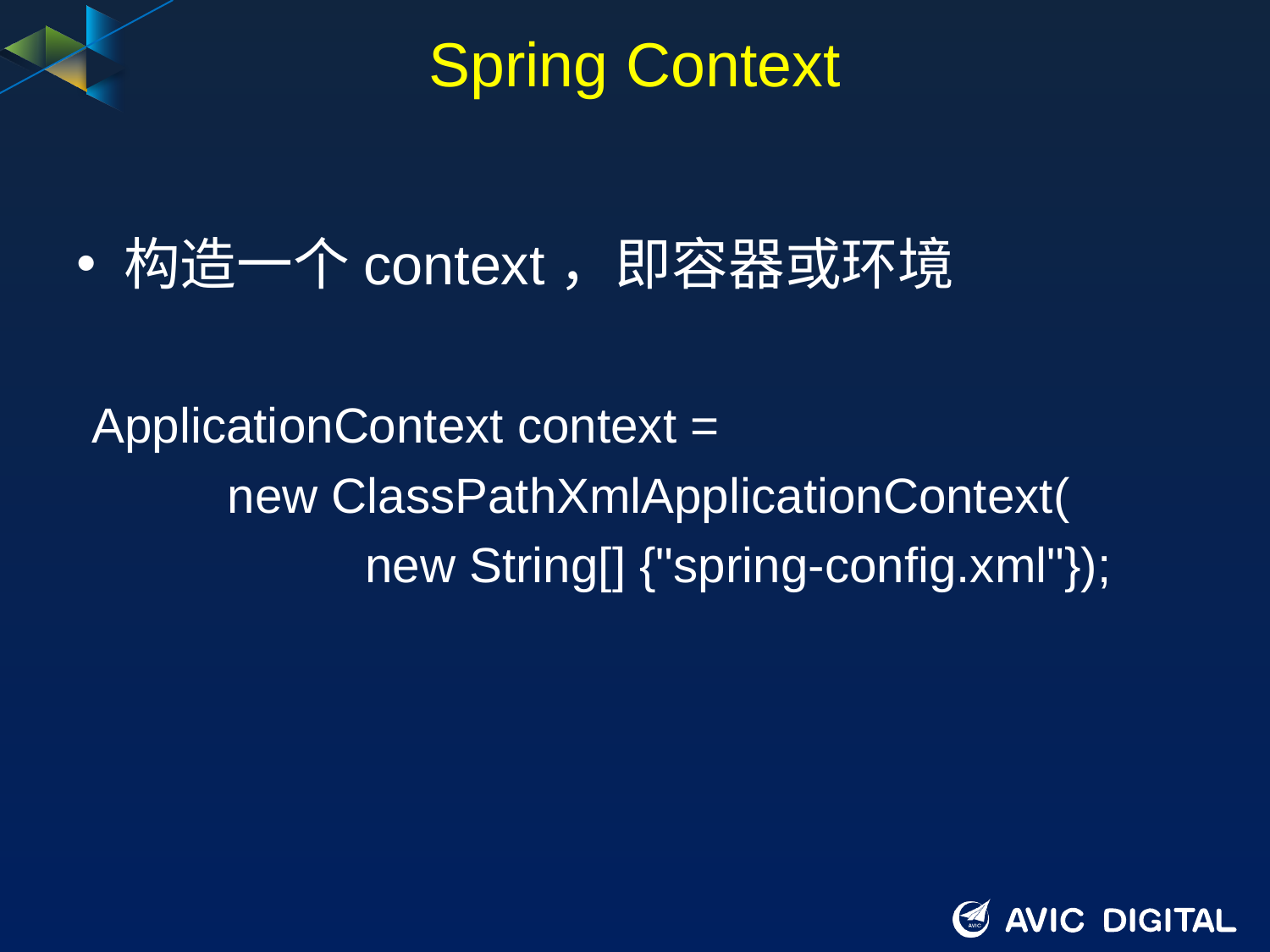

# Spring Context
构造一个context，即容器或环境

 ApplicationContext context =
           new ClassPathXmlApplicationContext(
                     new String[] {"spring-config.xml"});